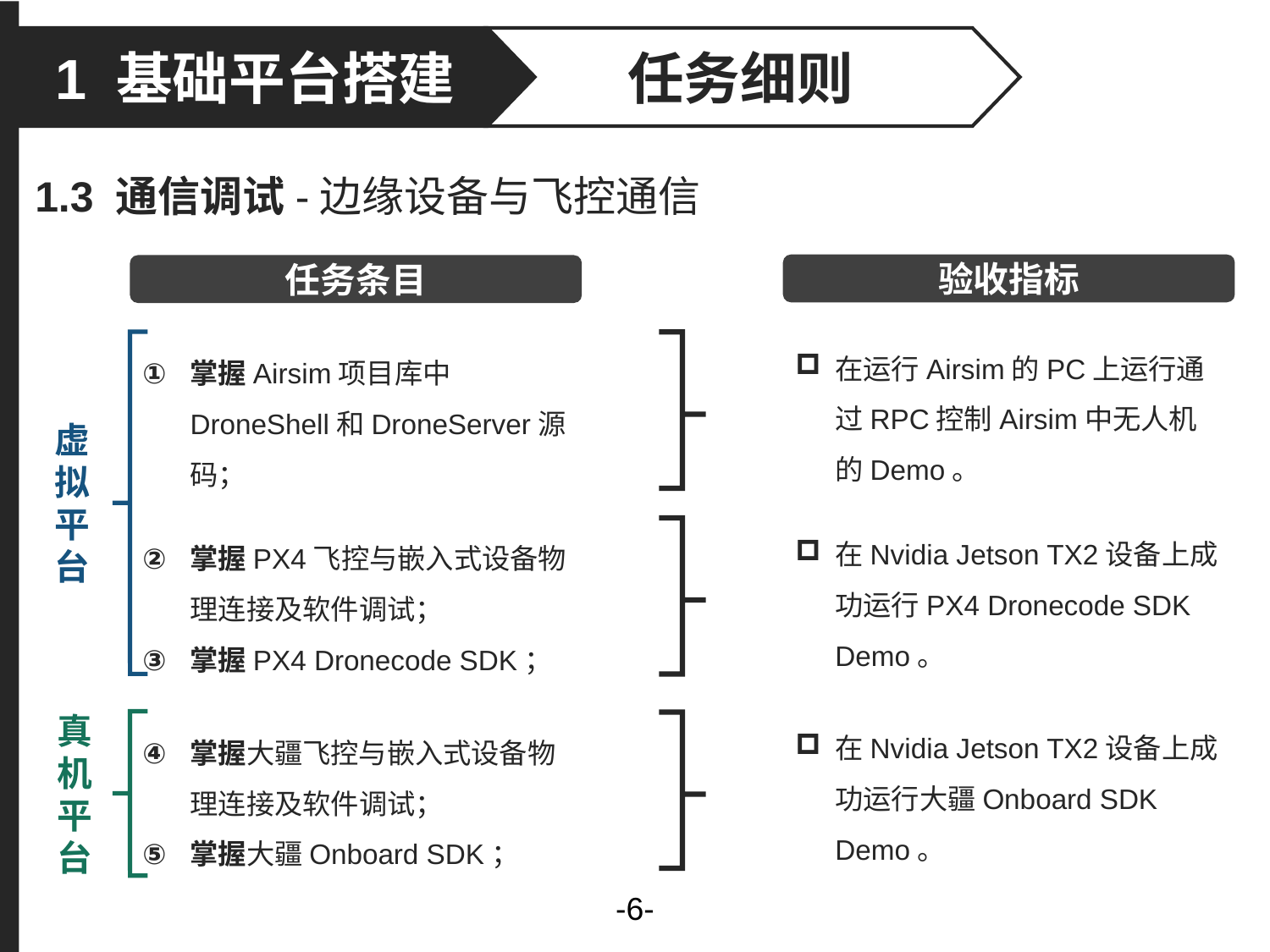

1 基础平台搭建
任务细则
1.3 通信调试-边缘设备与飞控通信
验收指标
任务条目

在运行Airsim的PC上运行通过RPC控制Airsim中无人机的Demo。

掌握Airsim项目库中DroneShell和DroneServer源码；
虚拟平台

在Nvidia Jetson TX2设备上成功运行PX4 Dronecode SDK Demo。

掌握PX4飞控与嵌入式设备物理连接及软件调试；
掌握PX4 Dronecode SDK；
真机平台

在Nvidia Jetson TX2设备上成功运行大疆Onboard SDK Demo。
掌握大疆飞控与嵌入式设备物理连接及软件调试；
掌握大疆Onboard SDK；

-6-